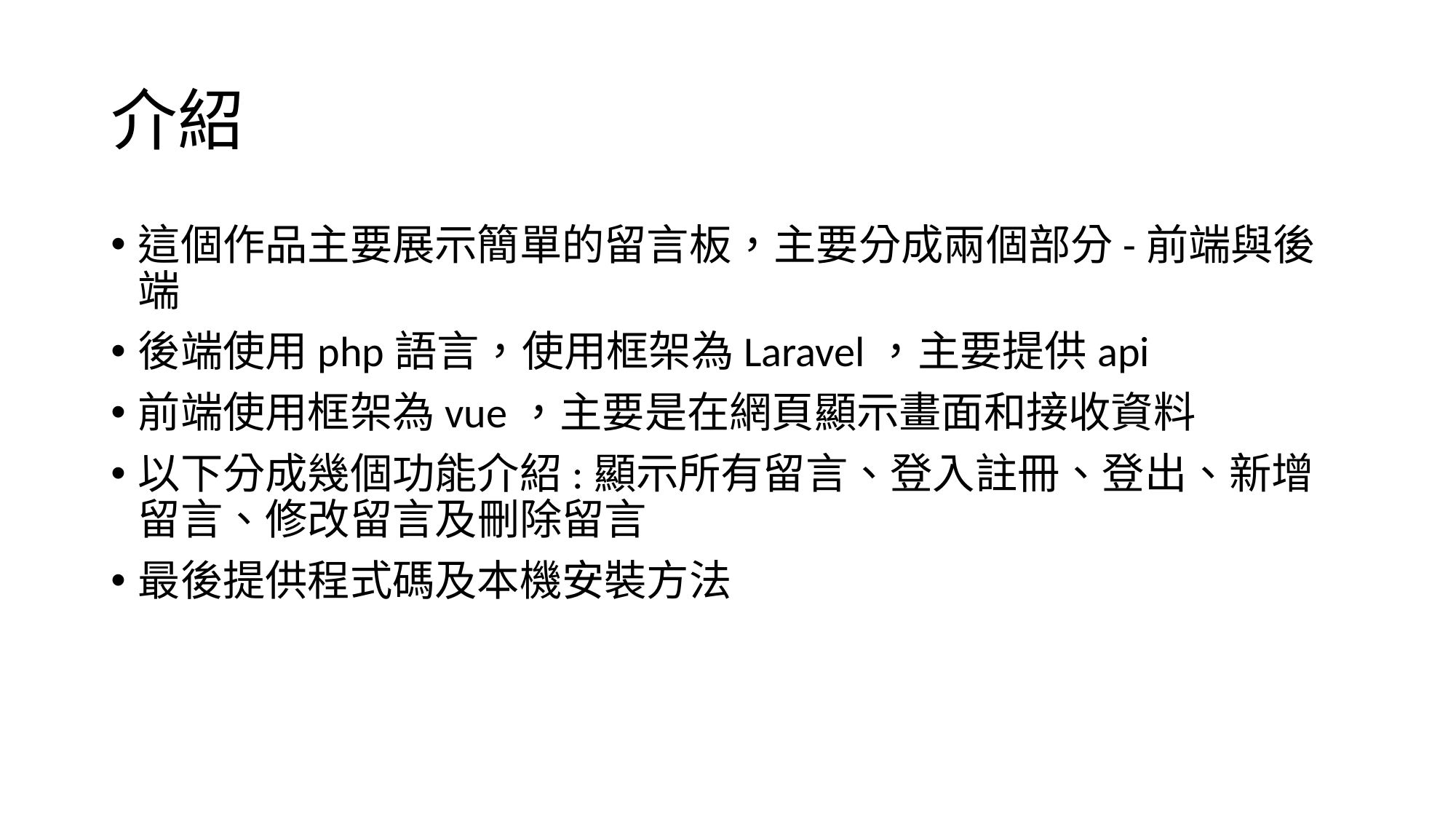

# 介紹
這個作品主要展示簡單的留言板，主要分成兩個部分-前端與後端
後端使用php語言，使用框架為Laravel，主要提供api
前端使用框架為vue，主要是在網頁顯示畫面和接收資料
以下分成幾個功能介紹:顯示所有留言、登入註冊、登出、新增留言、修改留言及刪除留言
最後提供程式碼及本機安裝方法